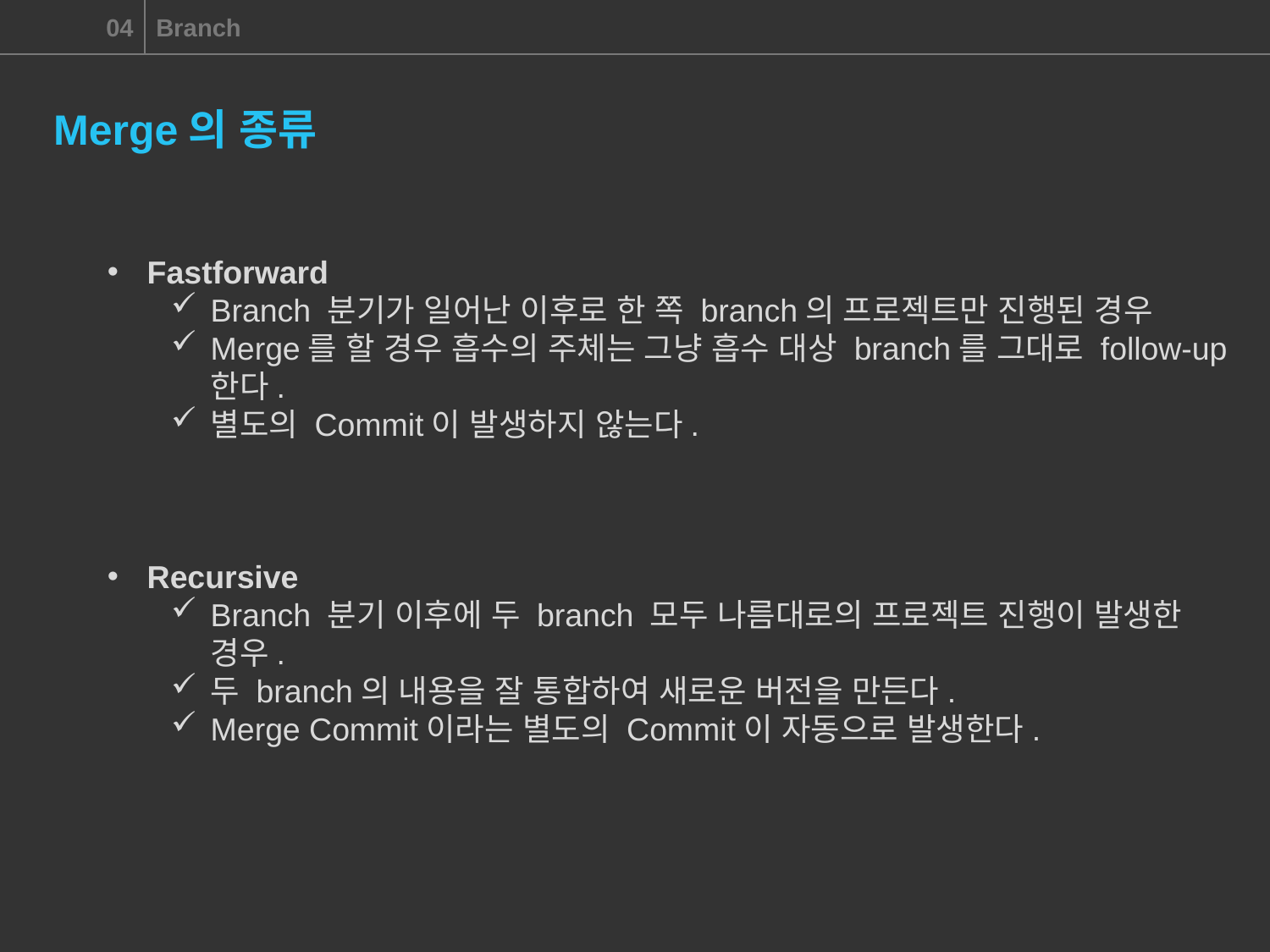

Merge의 종류
Fastforward
Branch 분기가 일어난 이후로 한 쪽 branch의 프로젝트만 진행된 경우
Merge를 할 경우 흡수의 주체는 그냥 흡수 대상 branch를 그대로 follow-up 한다.
별도의 Commit이 발생하지 않는다.

Recursive
Branch 분기 이후에 두 branch 모두 나름대로의 프로젝트 진행이 발생한 경우.
두 branch의 내용을 잘 통합하여 새로운 버전을 만든다.
Merge Commit이라는 별도의 Commit이 자동으로 발생한다.